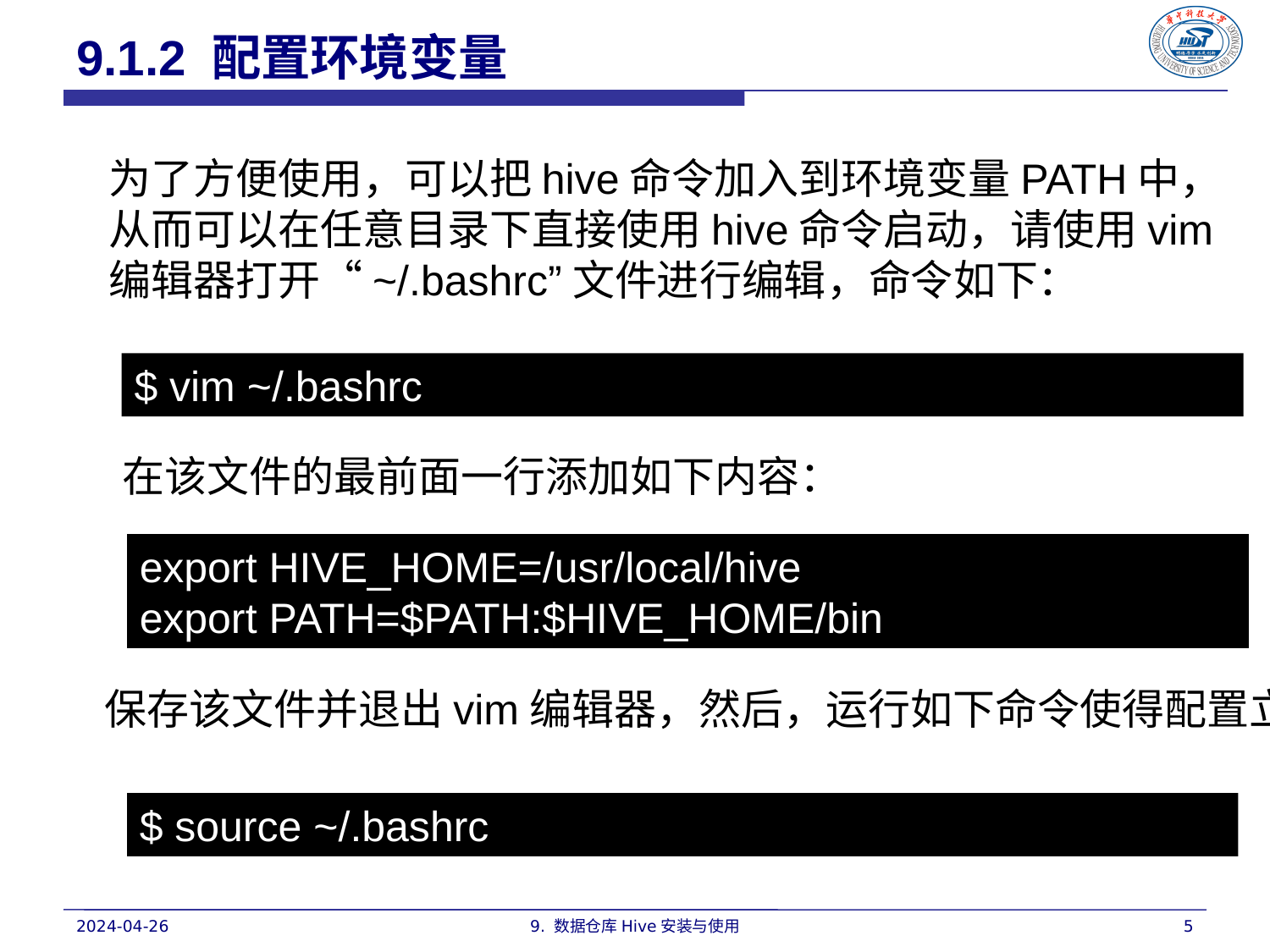

9.1.2 配置环境变量
为了方便使用，可以把hive命令加入到环境变量PATH中，从而可以在任意目录下直接使用hive命令启动，请使用vim编辑器打开“~/.bashrc”文件进行编辑，命令如下：
$ vim ~/.bashrc
在该文件的最前面一行添加如下内容：
export HIVE_HOME=/usr/local/hive
export PATH=$PATH:$HIVE_HOME/bin
保存该文件并退出vim编辑器，然后，运行如下命令使得配置立即生效：
$ source ~/.bashrc
2024-04-26
9. 数据仓库Hive安装与使用
5